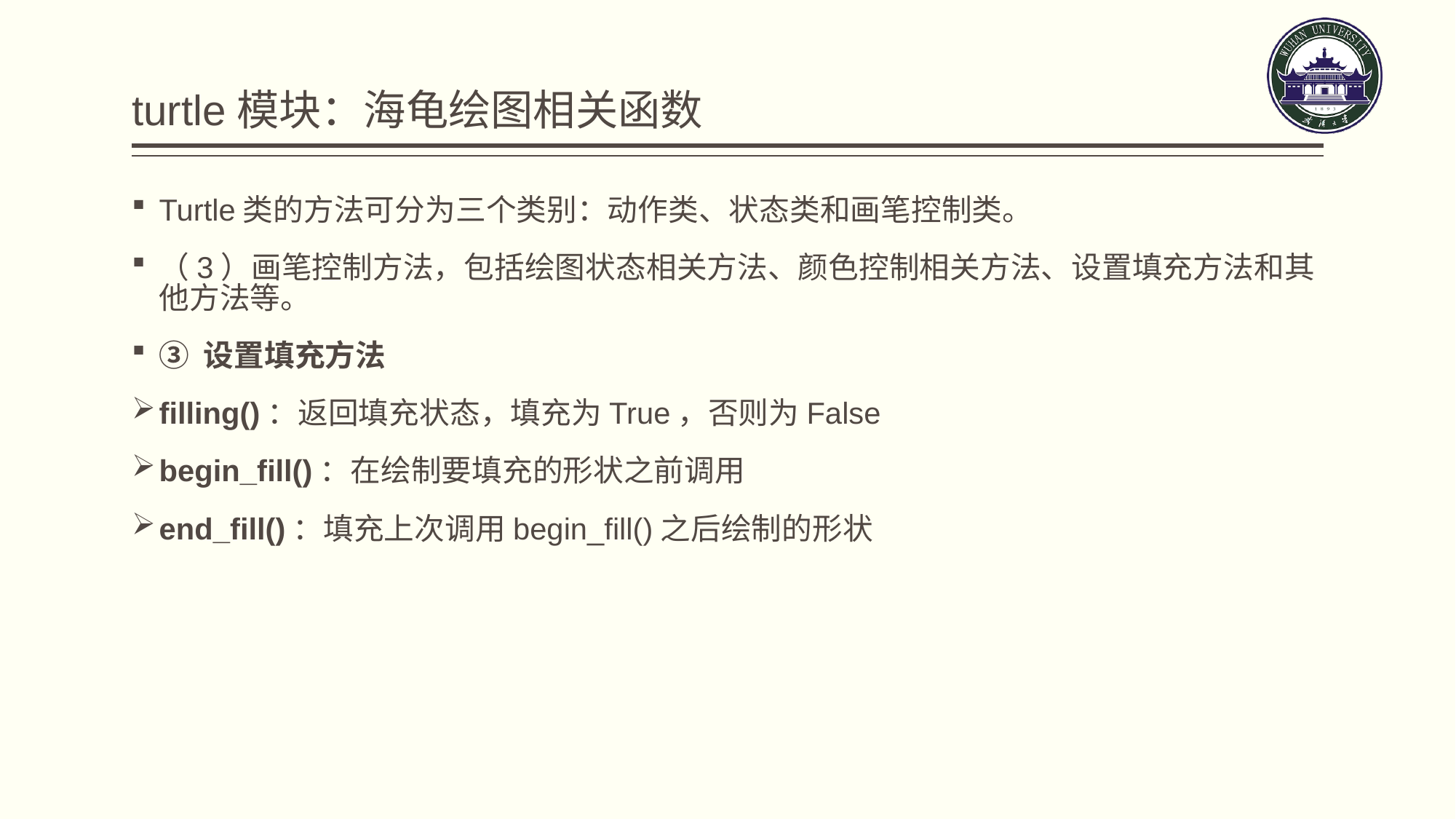

# turtle模块：海龟绘图相关函数
Turtle类的方法可分为三个类别：动作类、状态类和画笔控制类。
（3）画笔控制方法，包括绘图状态相关方法、颜色控制相关方法、设置填充方法和其他方法等。
③ 设置填充方法
filling()：返回填充状态，填充为True，否则为False
begin_fill()：在绘制要填充的形状之前调用
end_fill()：填充上次调用begin_fill()之后绘制的形状